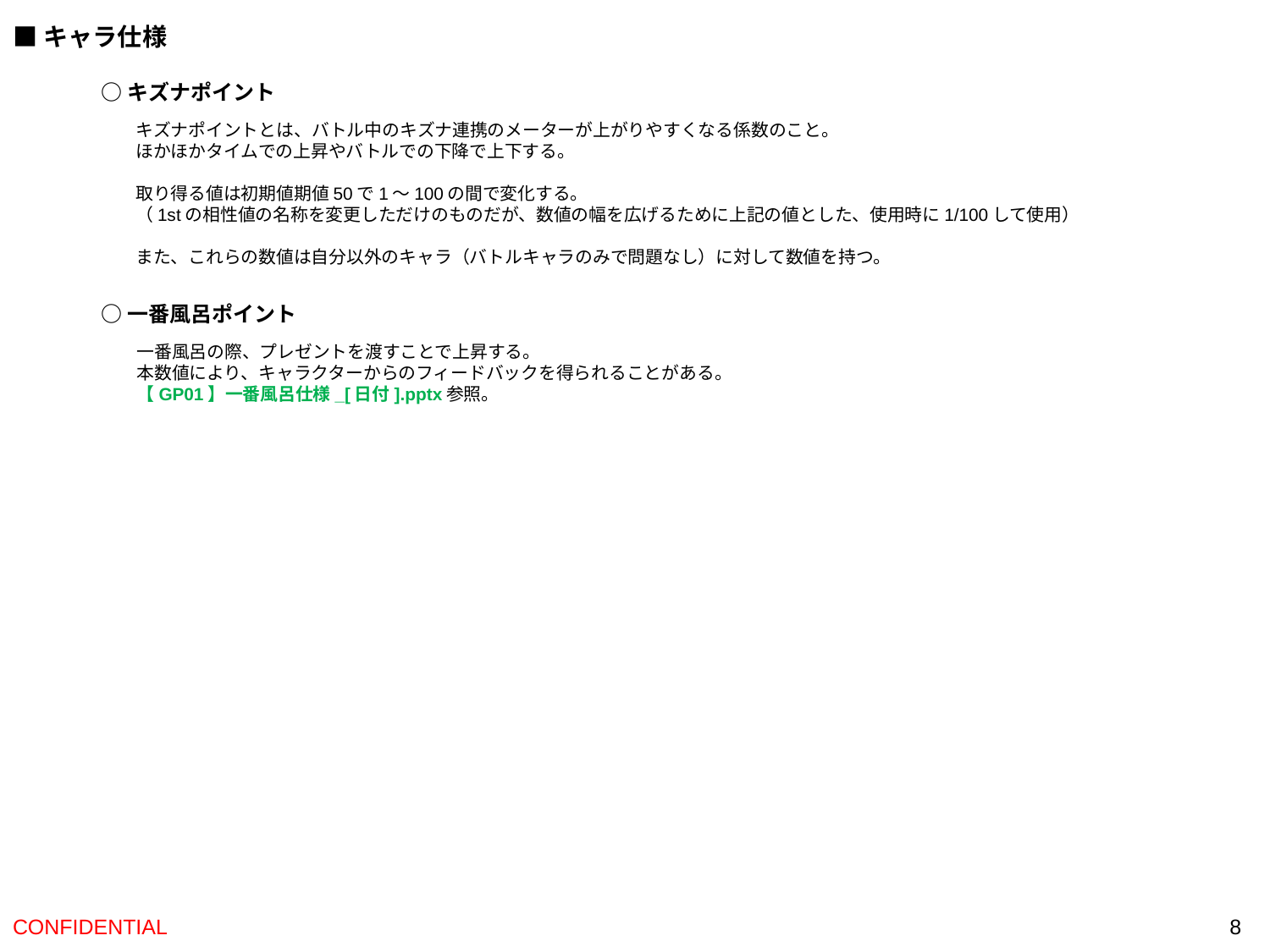

■キャラ仕様
○キズナポイント
キズナポイントとは、バトル中のキズナ連携のメーターが上がりやすくなる係数のこと。
ほかほかタイムでの上昇やバトルでの下降で上下する。

取り得る値は初期値期値50で1～100の間で変化する。
（1stの相性値の名称を変更しただけのものだが、数値の幅を広げるために上記の値とした、使用時に1/100して使用）

また、これらの数値は自分以外のキャラ（バトルキャラのみで問題なし）に対して数値を持つ。
○一番風呂ポイント
一番風呂の際、プレゼントを渡すことで上昇する。
本数値により、キャラクターからのフィードバックを得られることがある。
【GP01】一番風呂仕様_[日付].pptx参照。
8
CONFIDENTIAL